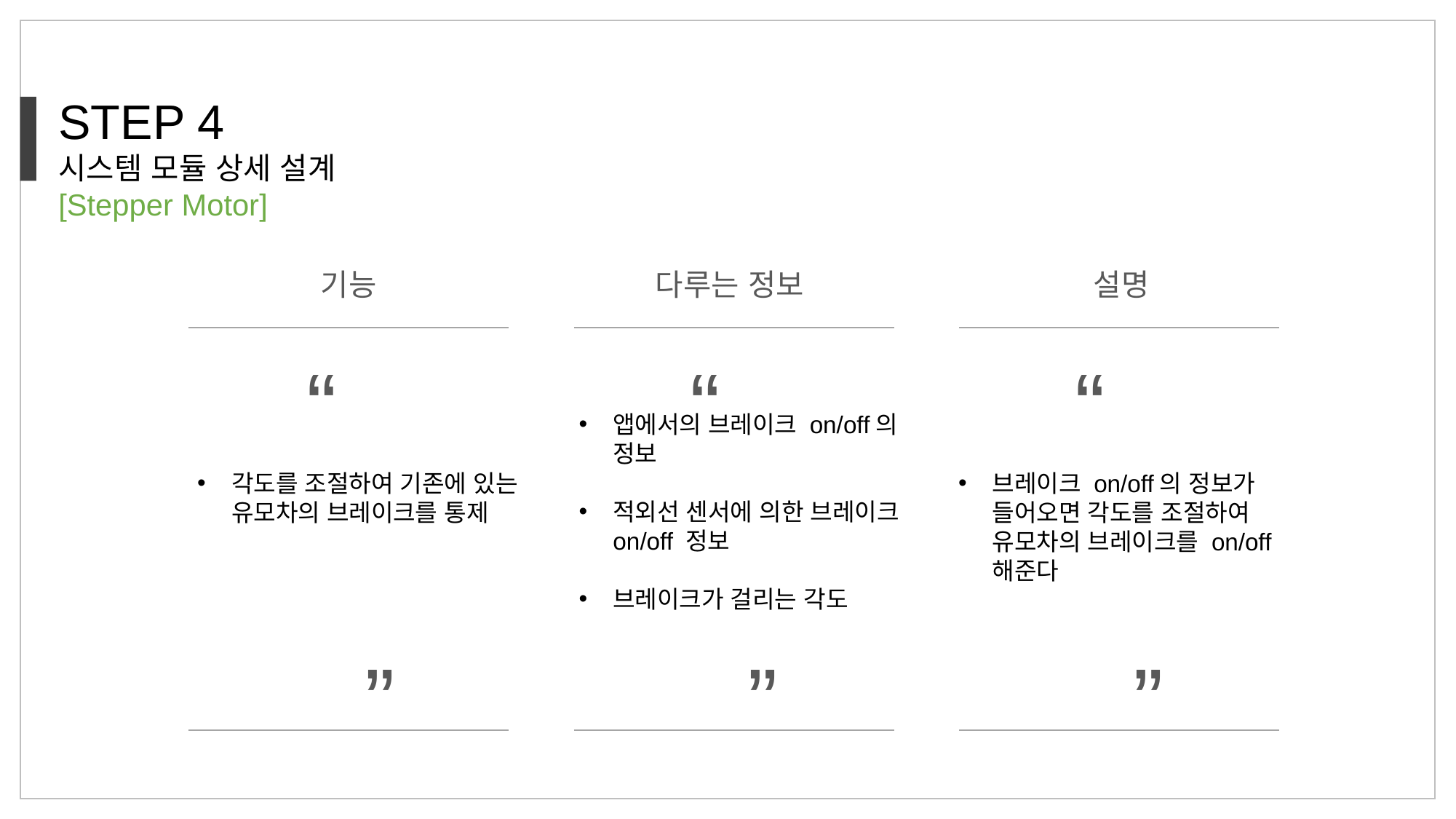

STEP 4
시스템 모듈 상세 설계
[Stepper Motor]

기능
다루는 정보
설명
“
”
“
”
“
”
각도를 조절하여 기존에 있는 유모차의 브레이크를 통제

앱에서의 브레이크 on/off의 정보

적외선 센서에 의한 브레이크 on/off 정보

브레이크가 걸리는 각도
브레이크 on/off의 정보가 들어오면 각도를 조절하여 유모차의 브레이크를 on/off해준다